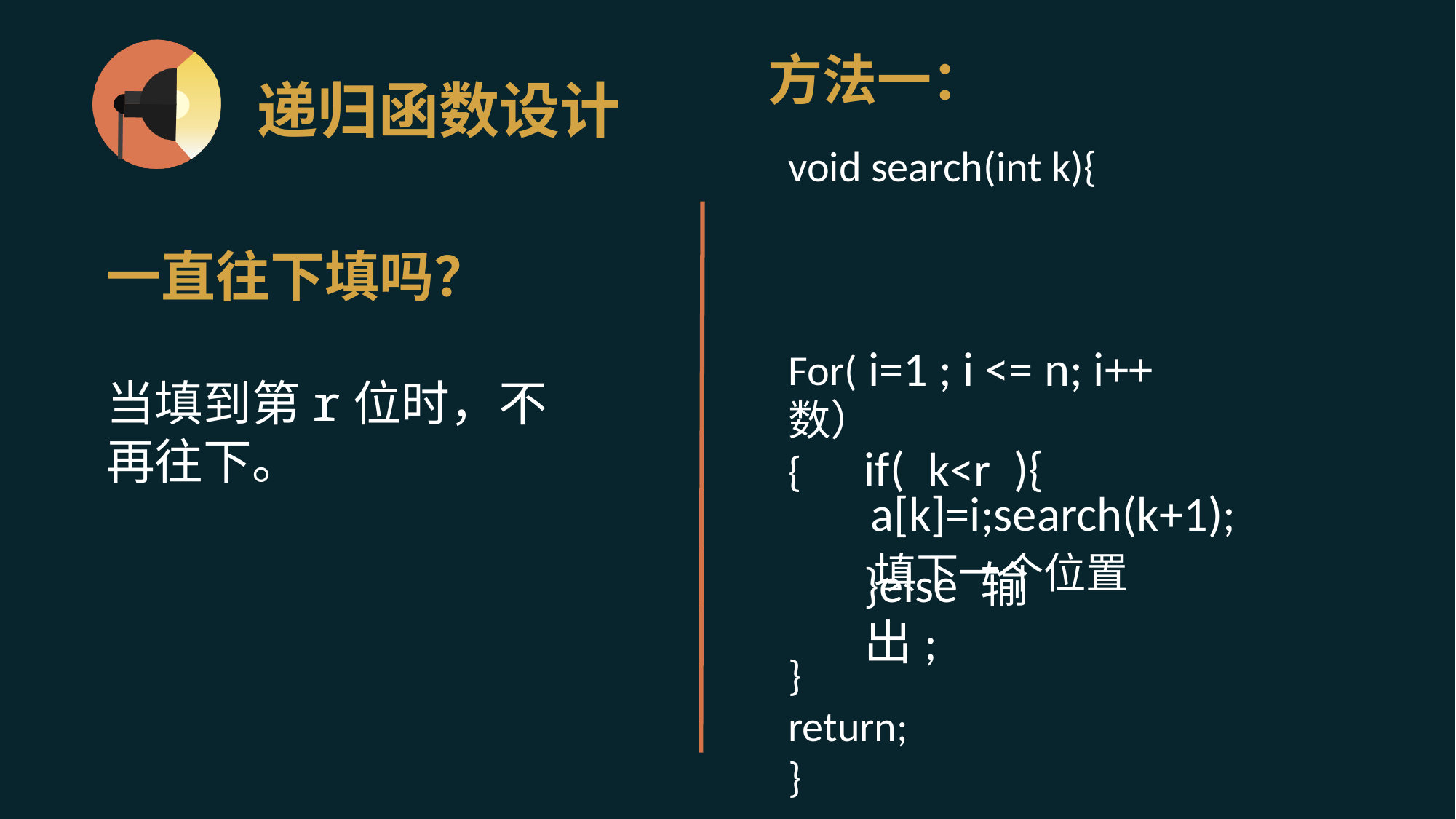

方法一：
# 递归函数设计
void search(int k){

For(选择当前位置上可以填的数）
{

        填下一个位置

}
return;
}
一直往下填吗？
i=1 ; i <= n; i++
当填到第r位时，不再往下。
if(          ){

}else 输出;
k<r
a[k]=i;search(k+1);